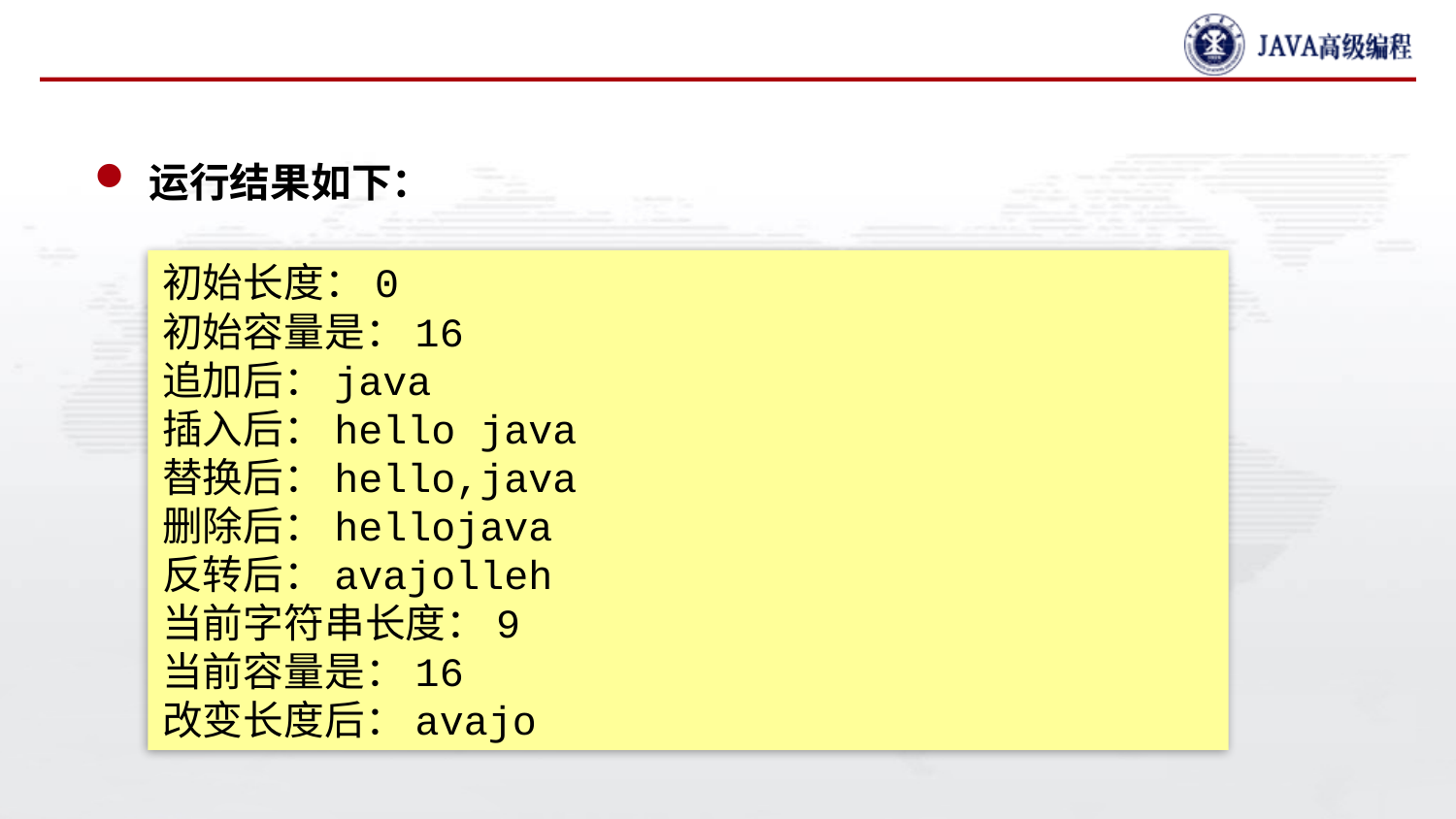

#
运行结果如下：

初始长度：0
初始容量是：16
追加后：java
插入后：hello java
替换后：hello,java
删除后：hellojava
反转后：avajolleh
当前字符串长度：9
当前容量是：16
改变长度后：avajo